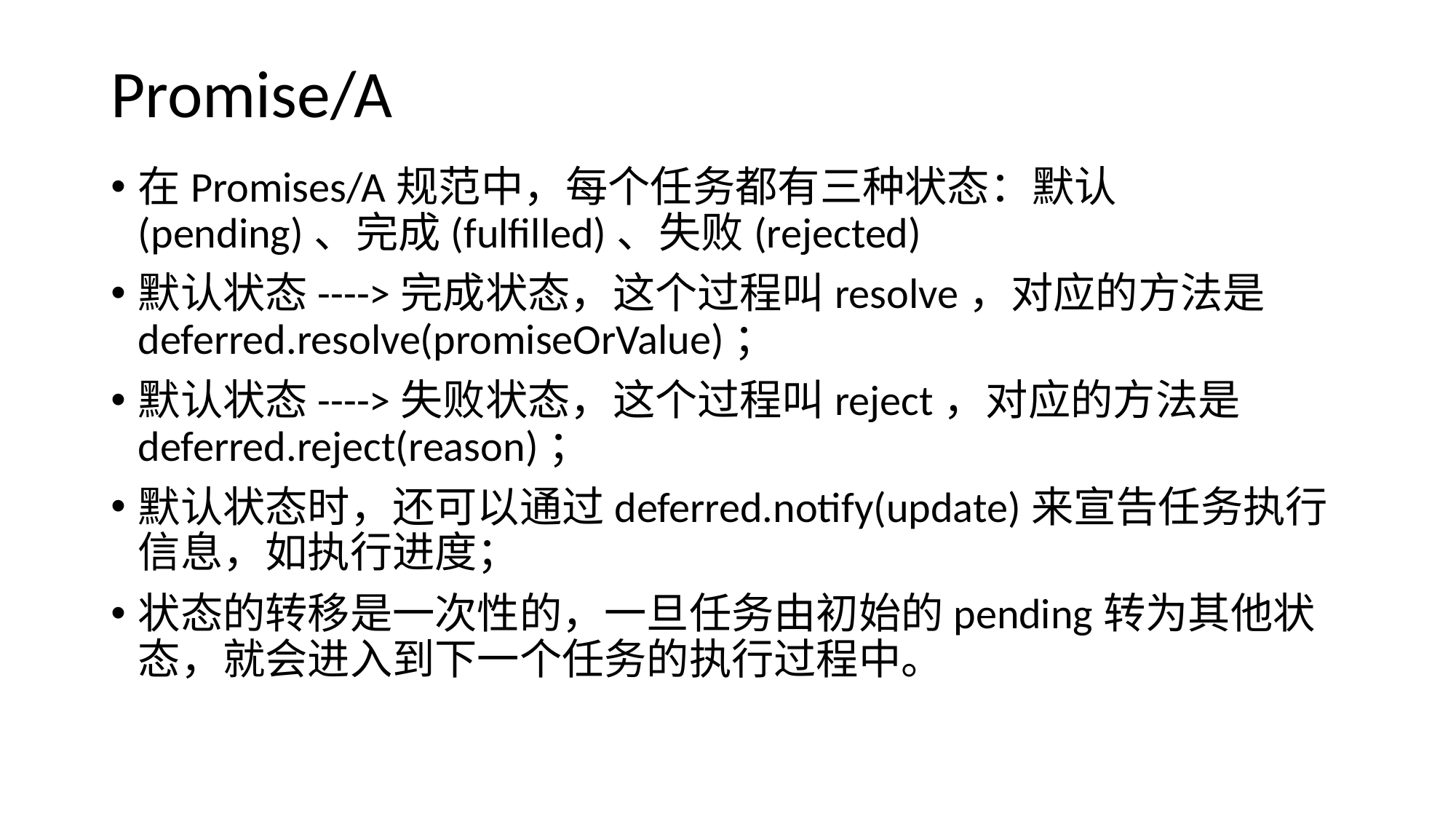

# Promise/A
在Promises/A规范中，每个任务都有三种状态：默认(pending)、完成(fulfilled)、失败(rejected)
默认状态---->完成状态，这个过程叫resolve，对应的方法是deferred.resolve(promiseOrValue)；
默认状态---->失败状态，这个过程叫reject，对应的方法是deferred.reject(reason)；
默认状态时，还可以通过deferred.notify(update)来宣告任务执行信息，如执行进度；
状态的转移是一次性的，一旦任务由初始的pending转为其他状态，就会进入到下一个任务的执行过程中。